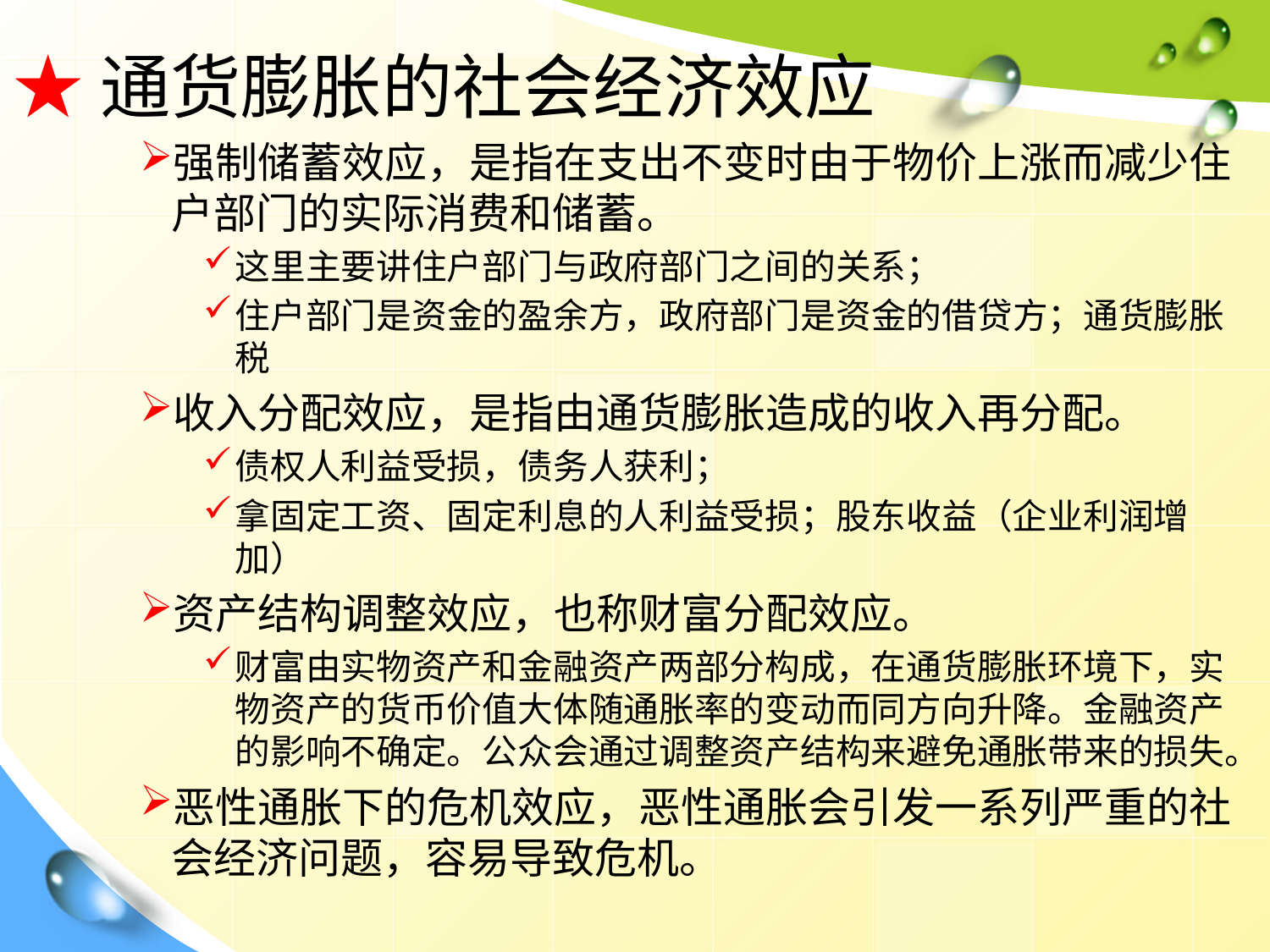

★通货膨胀的社会经济效应
强制储蓄效应，是指在支出不变时由于物价上涨而减少住户部门的实际消费和储蓄。
这里主要讲住户部门与政府部门之间的关系；
住户部门是资金的盈余方，政府部门是资金的借贷方；通货膨胀税
收入分配效应，是指由通货膨胀造成的收入再分配。
债权人利益受损，债务人获利；
拿固定工资、固定利息的人利益受损；股东收益（企业利润增加）
资产结构调整效应，也称财富分配效应。
财富由实物资产和金融资产两部分构成，在通货膨胀环境下，实物资产的货币价值大体随通胀率的变动而同方向升降。金融资产的影响不确定。公众会通过调整资产结构来避免通胀带来的损失。
恶性通胀下的危机效应，恶性通胀会引发一系列严重的社会经济问题，容易导致危机。